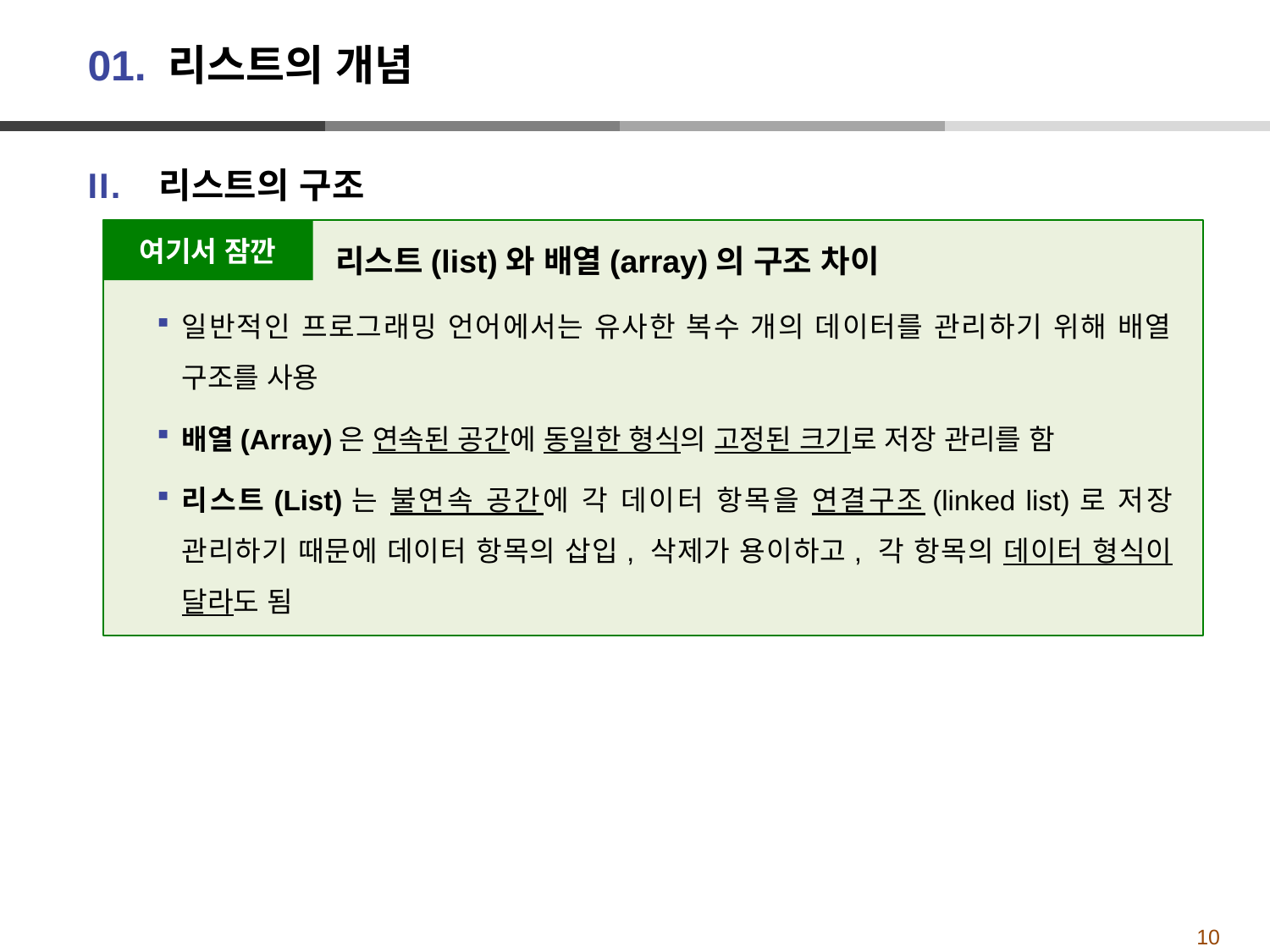

# 01. 리스트의 개념
리스트의 구조

여기서 잠깐
리스트(list)와 배열(array)의 구조 차이
일반적인 프로그래밍 언어에서는 유사한 복수 개의 데이터를 관리하기 위해 배열 구조를 사용
배열(Array)은 연속된 공간에 동일한 형식의 고정된 크기로 저장 관리를 함
리스트(List)는 불연속 공간에 각 데이터 항목을 연결구조(linked list)로 저장 관리하기 때문에 데이터 항목의 삽입, 삭제가 용이하고, 각 항목의 데이터 형식이 달라도 됨